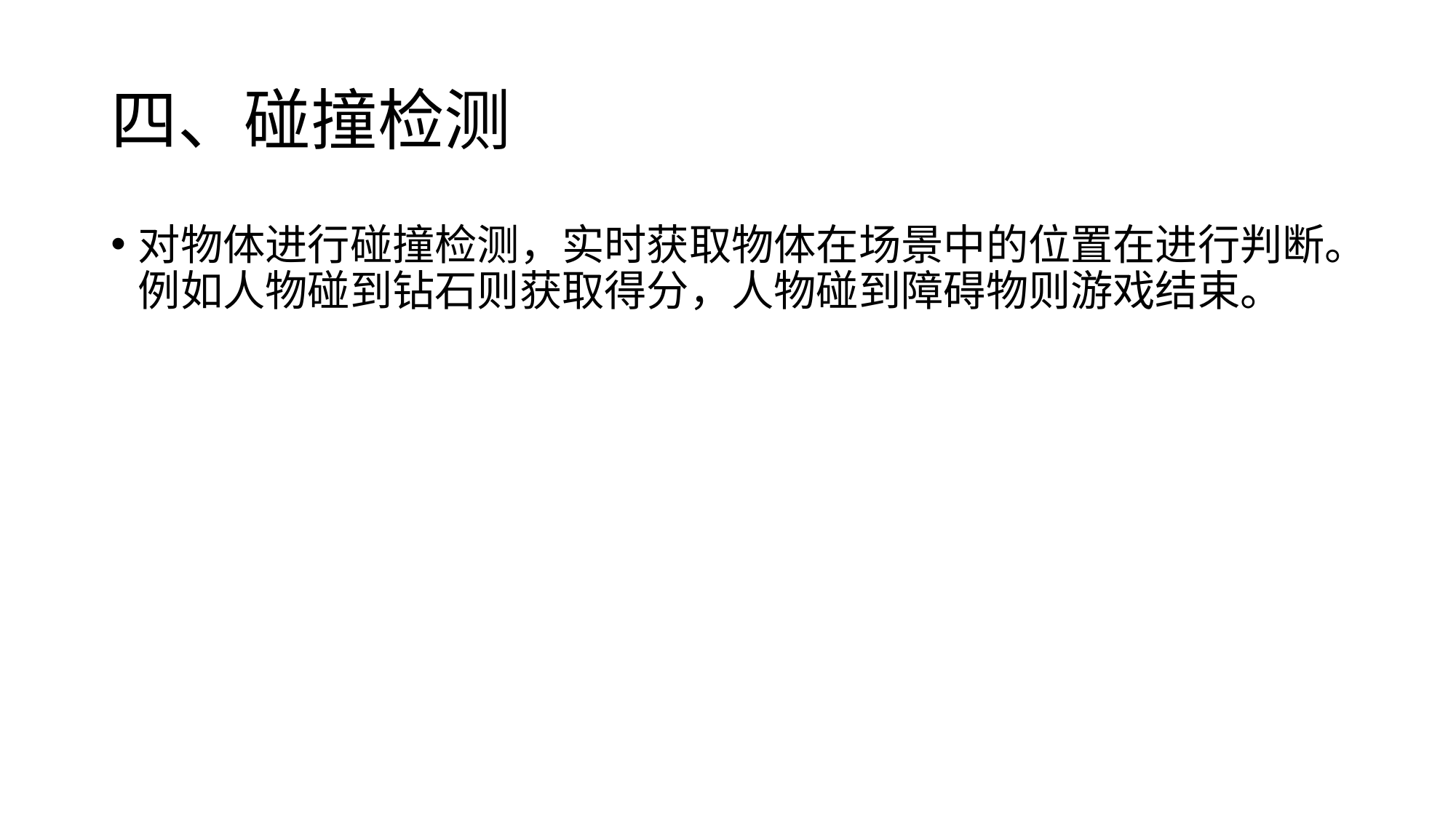

# 四、碰撞检测
对物体进行碰撞检测，实时获取物体在场景中的位置在进行判断。例如人物碰到钻石则获取得分，人物碰到障碍物则游戏结束。